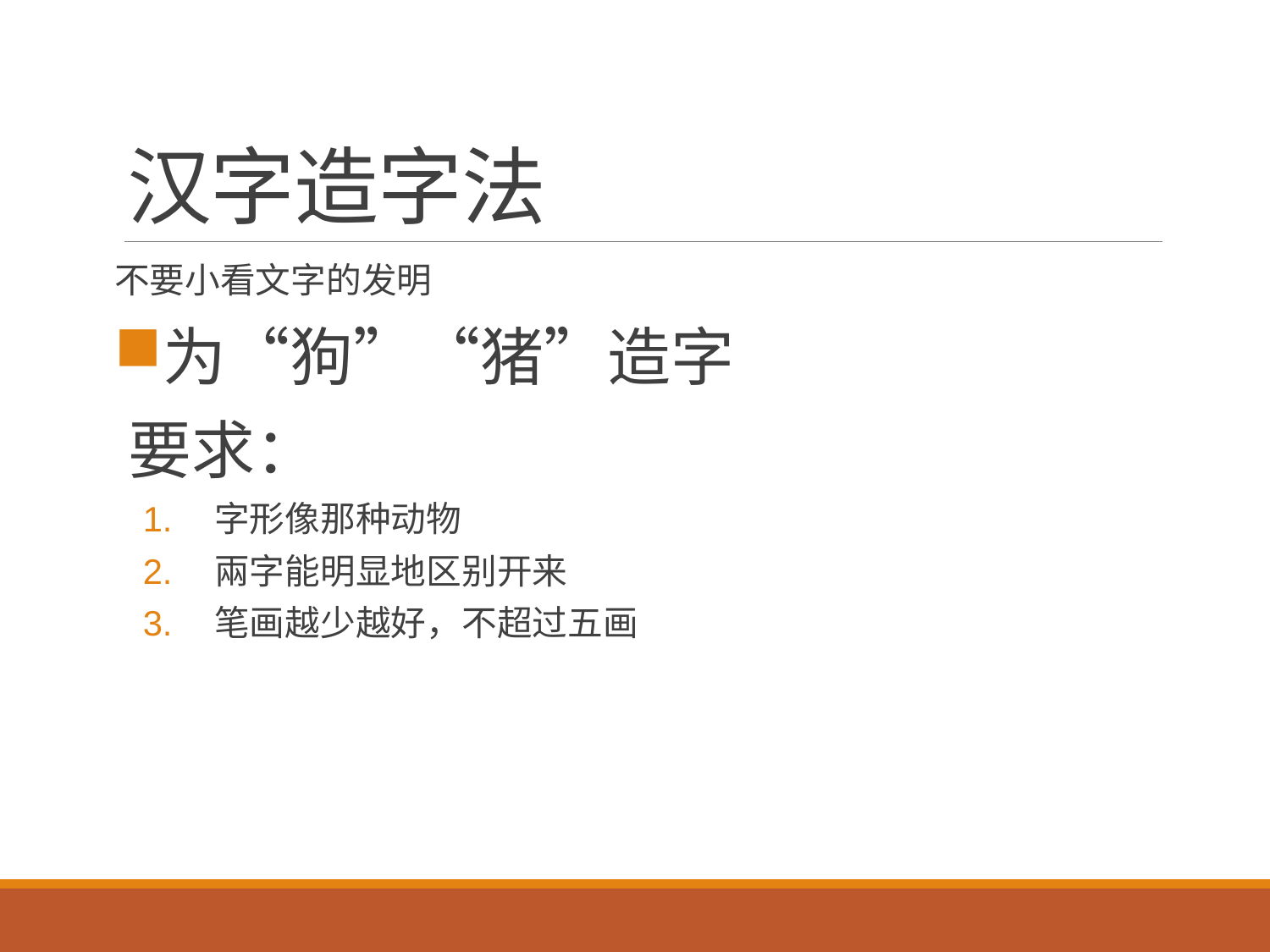

# 汉字造字法
不要小看文字的发明
为“狗”“猪”造字
要求：
字形像那种动物
兩字能明显地区别开来
笔画越少越好，不超过五画